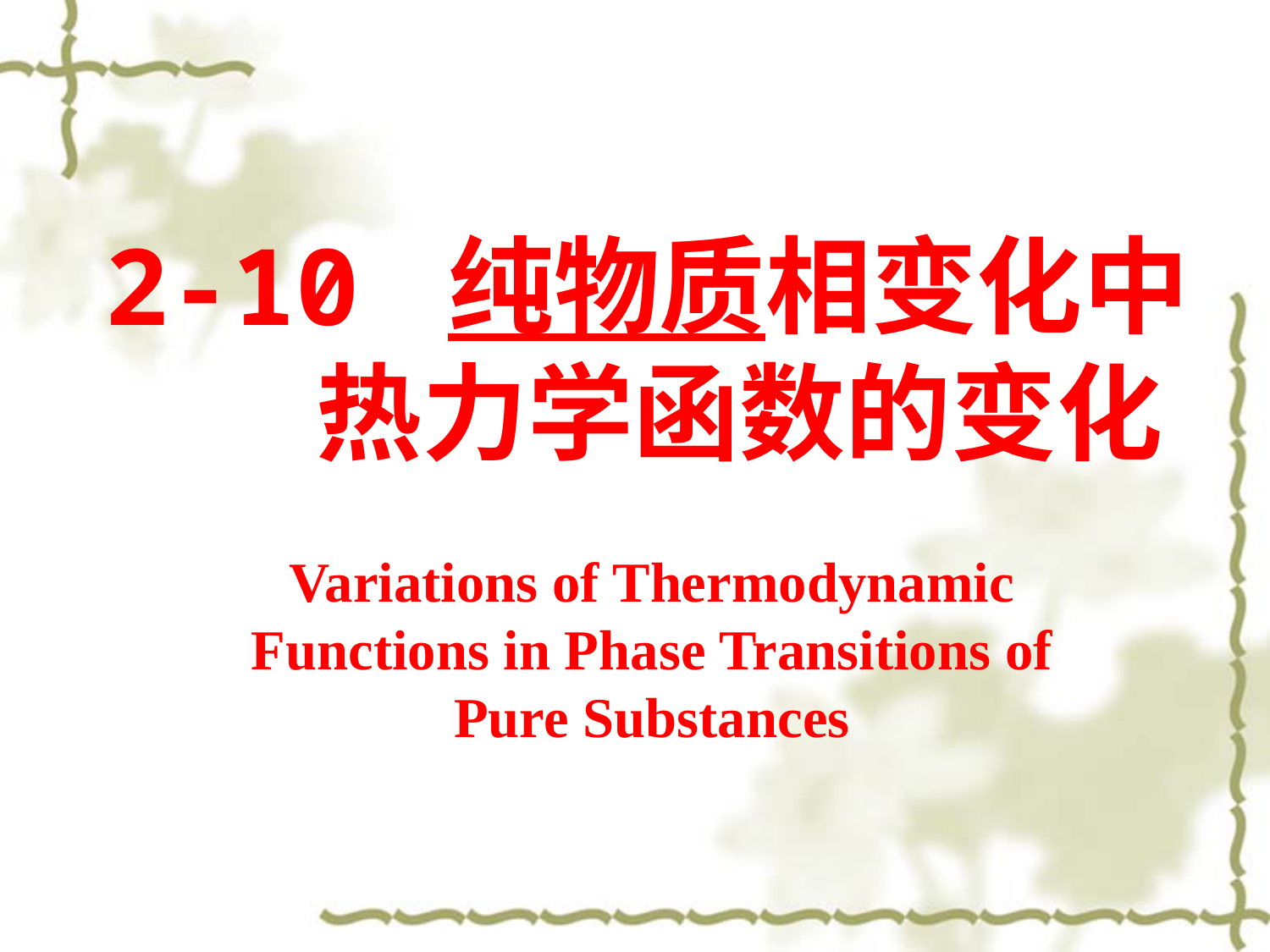

2-10 纯物质相变化中热力学函数的变化
Variations of Thermodynamic Functions in Phase Transitions of Pure Substances